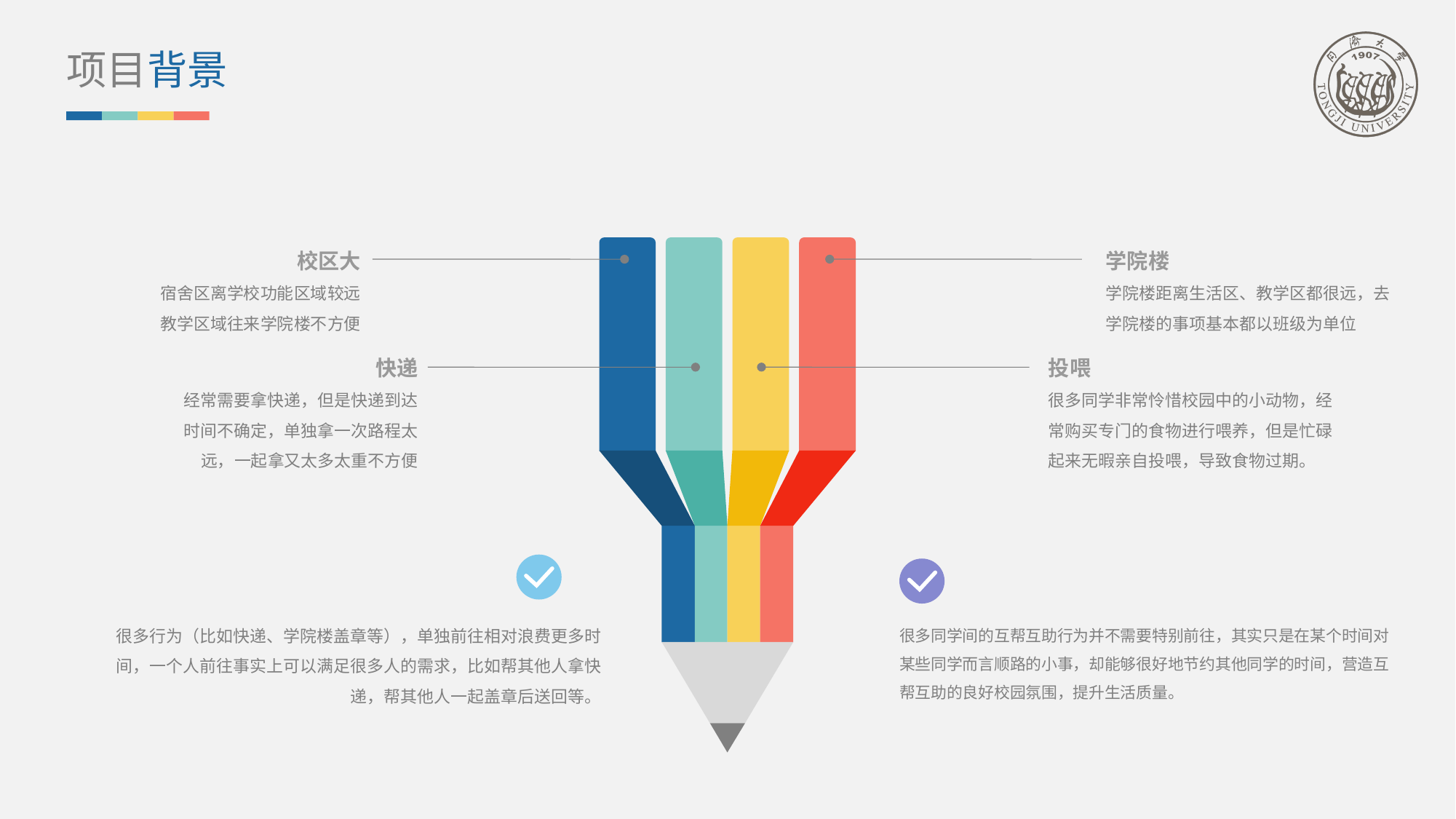

项目背景

校区大
宿舍区离学校功能区域较远
教学区域往来学院楼不方便

学院楼
学院楼距离生活区、教学区都很远，去学院楼的事项基本都以班级为单位

快递
经常需要拿快递，但是快递到达时间不确定，单独拿一次路程太远，一起拿又太多太重不方便

投喂
很多同学非常怜惜校园中的小动物，经常购买专门的食物进行喂养，但是忙碌起来无暇亲自投喂，导致食物过期。

很多行为（比如快递、学院楼盖章等），单独前往相对浪费更多时间，一个人前往事实上可以满足很多人的需求，比如帮其他人拿快递，帮其他人一起盖章后送回等。
很多同学间的互帮互助行为并不需要特别前往，其实只是在某个时间对某些同学而言顺路的小事，却能够很好地节约其他同学的时间，营造互帮互助的良好校园氛围，提升生活质量。